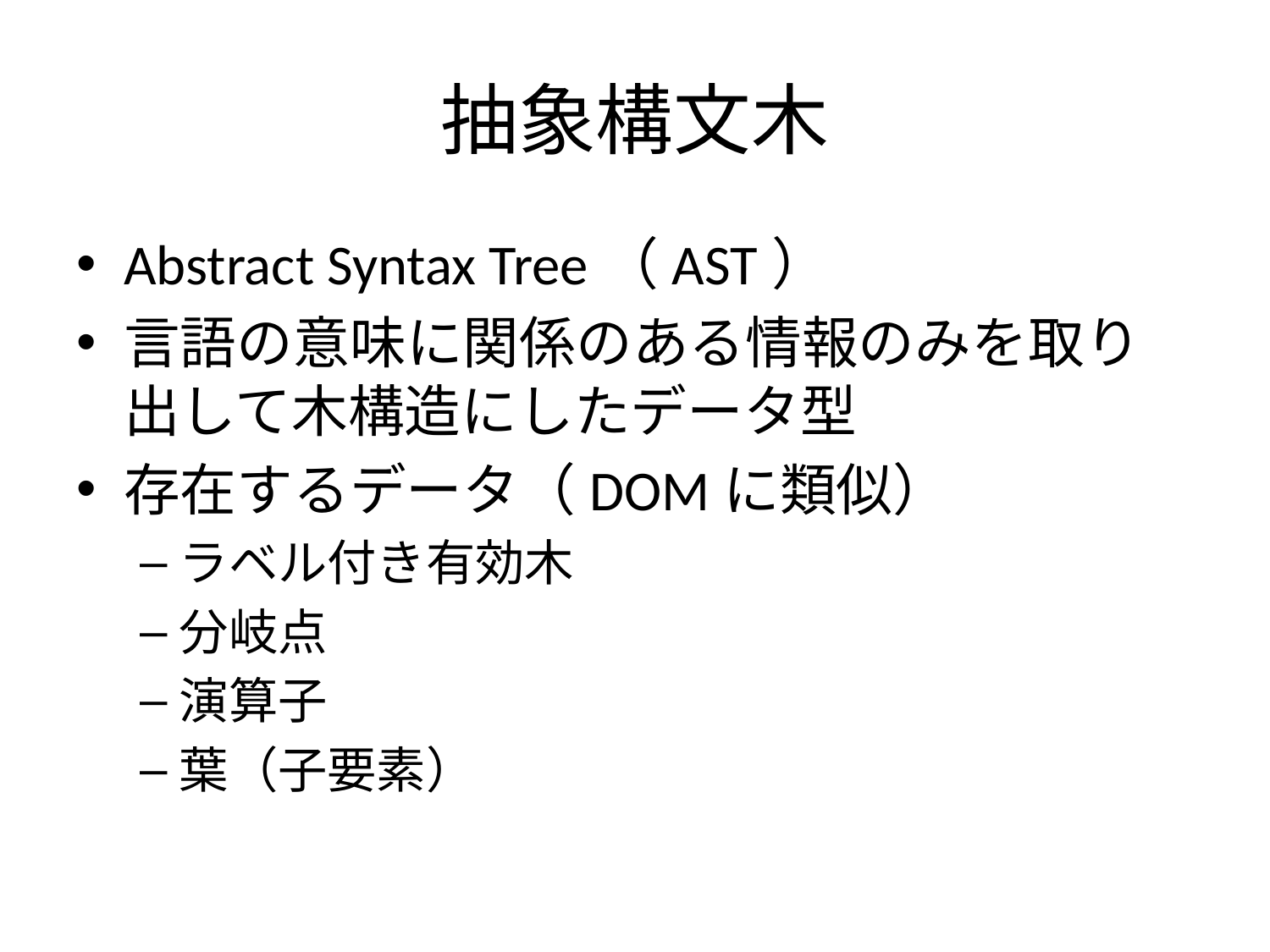

# 抽象構文木
Abstract Syntax Tree（AST）
言語の意味に関係のある情報のみを取り出して木構造にしたデータ型
存在するデータ（DOMに類似）
ラベル付き有効木
分岐点
演算子
葉（子要素）